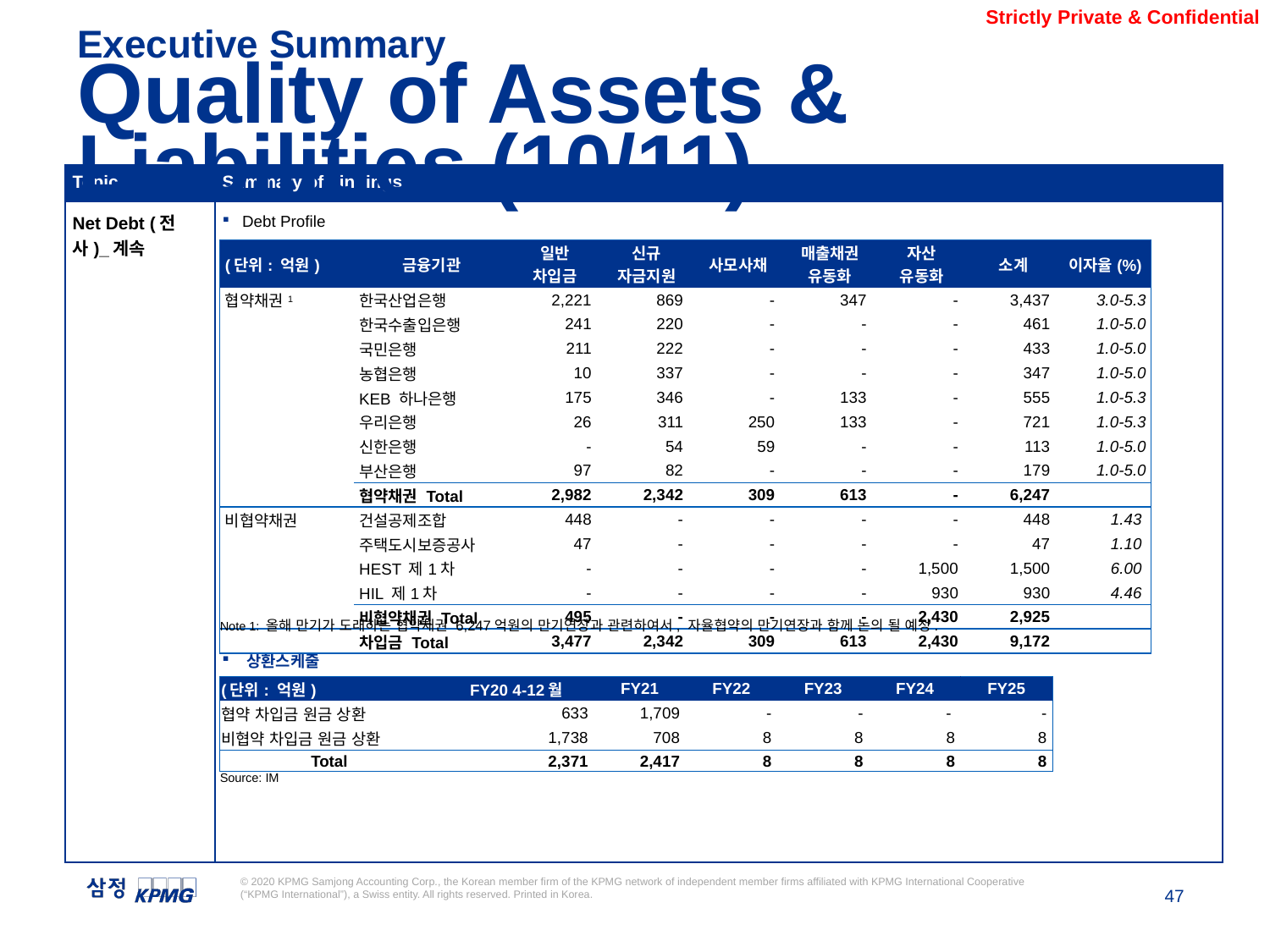

Executive Summary
Quality of Assets & Liabilities (10/11)
| Topic | Summary of Findings |
| --- | --- |
| Net Debt (전사)\_계속 | Debt Profile |
| (단위: 억원) | 금융기관 | 일반 차입금 | 신규 자금지원 | 사모사채 | 매출채권 유동화 | 자산 유동화 | 소계 | 이자율(%) |
| --- | --- | --- | --- | --- | --- | --- | --- | --- |
| 협약채권1 | 한국산업은행 | 2,221 | 869 | - | 347 | - | 3,437 | 3.0-5.3 |
|  | 한국수출입은행 | 241 | 220 | - | - | - | 461 | 1.0-5.0 |
|  | 국민은행 | 211 | 222 | - | - | - | 433 | 1.0-5.0 |
|  | 농협은행 | 10 | 337 | - | - | - | 347 | 1.0-5.0 |
|  | KEB 하나은행 | 175 | 346 | - | 133 | - | 555 | 1.0-5.3 |
|  | 우리은행 | 26 | 311 | 250 | 133 | - | 721 | 1.0-5.3 |
|  | 신한은행 | - | 54 | 59 | - | - | 113 | 1.0-5.0 |
|  | 부산은행 | 97 | 82 | - | - | - | 179 | 1.0-5.0 |
|  | 협약채권 Total | 2,982 | 2,342 | 309 | 613 | - | 6,247 |  |
| 비협약채권 | 건설공제조합 | 448 | - | - | - | - | 448 | 1.43 |
|  | 주택도시보증공사 | 47 | - | - | - | - | 47 | 1.10 |
|  | HEST 제1차 | - | - | - | - | 1,500 | 1,500 | 6.00 |
|  | HIL 제1차 | - | - | - | - | 930 | 930 | 4.46 |
|  | 비협약채권 Total | 495 | - | - | - | 2,430 | 2,925 |  |
|  | 차입금 Total | 3,477 | 2,342 | 309 | 613 | 2,430 | 9,172 |  |
Note 1: 올해 만기가 도래하는 협약채권 6,247억원의 만기연장과 관련하여서, 자율협약의 만기연장과 함께 논의 될 예정.
상환스케줄

| (단위: 억원) | FY20 4-12월 | FY21 | FY22 | FY23 | FY24 | FY25 |
| --- | --- | --- | --- | --- | --- | --- |
| 협약 차입금 원금 상환 | 633 | 1,709 | - | - | - | - |
| 비협약 차입금 원금 상환 | 1,738 | 708 | 8 | 8 | 8 | 8 |
| Total | 2,371 | 2,417 | 8 | 8 | 8 | 8 |
Source: IM